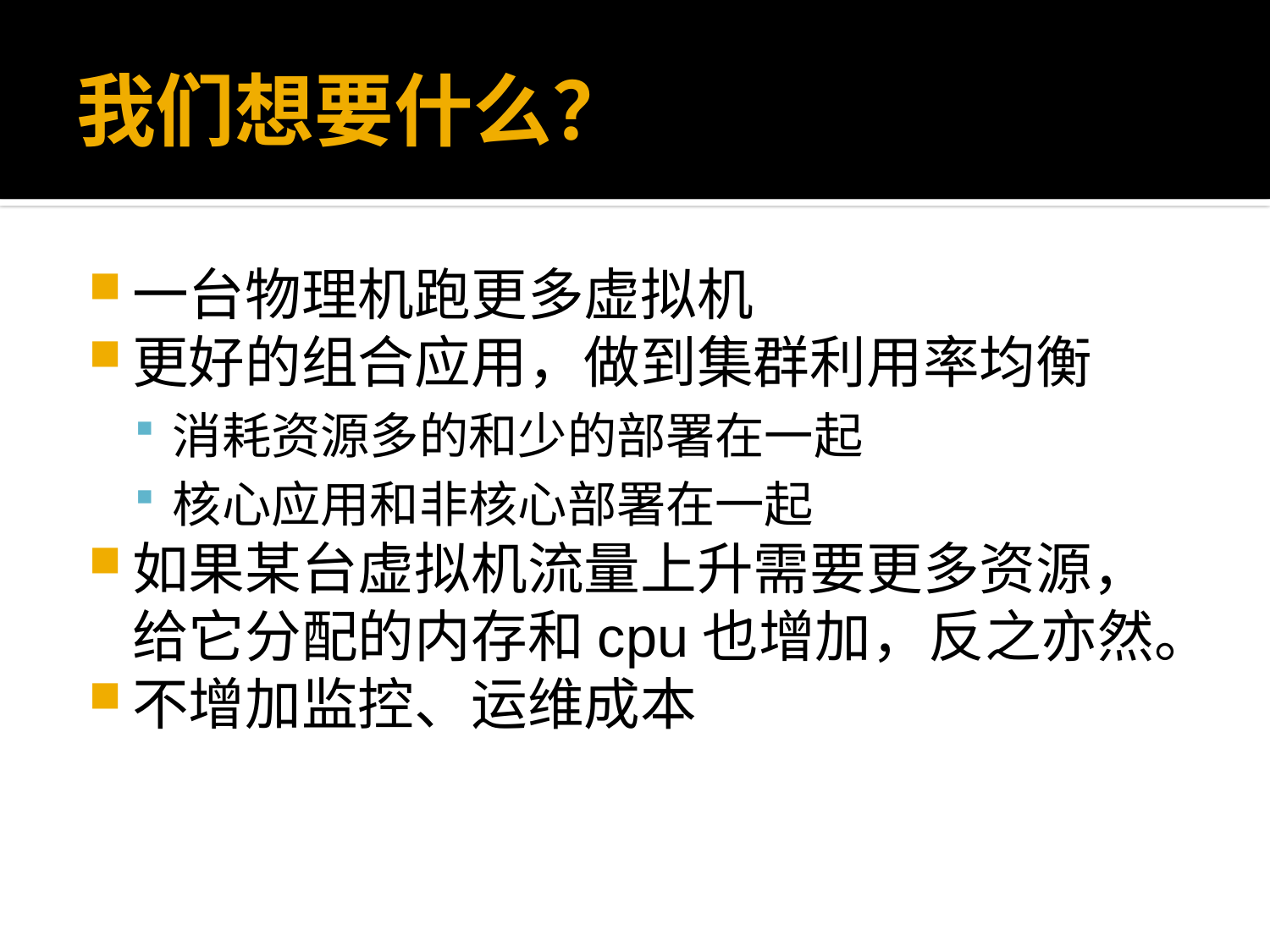

# 我们想要什么？
一台物理机跑更多虚拟机
更好的组合应用，做到集群利用率均衡
消耗资源多的和少的部署在一起
核心应用和非核心部署在一起
如果某台虚拟机流量上升需要更多资源，给它分配的内存和cpu也增加，反之亦然。
不增加监控、运维成本